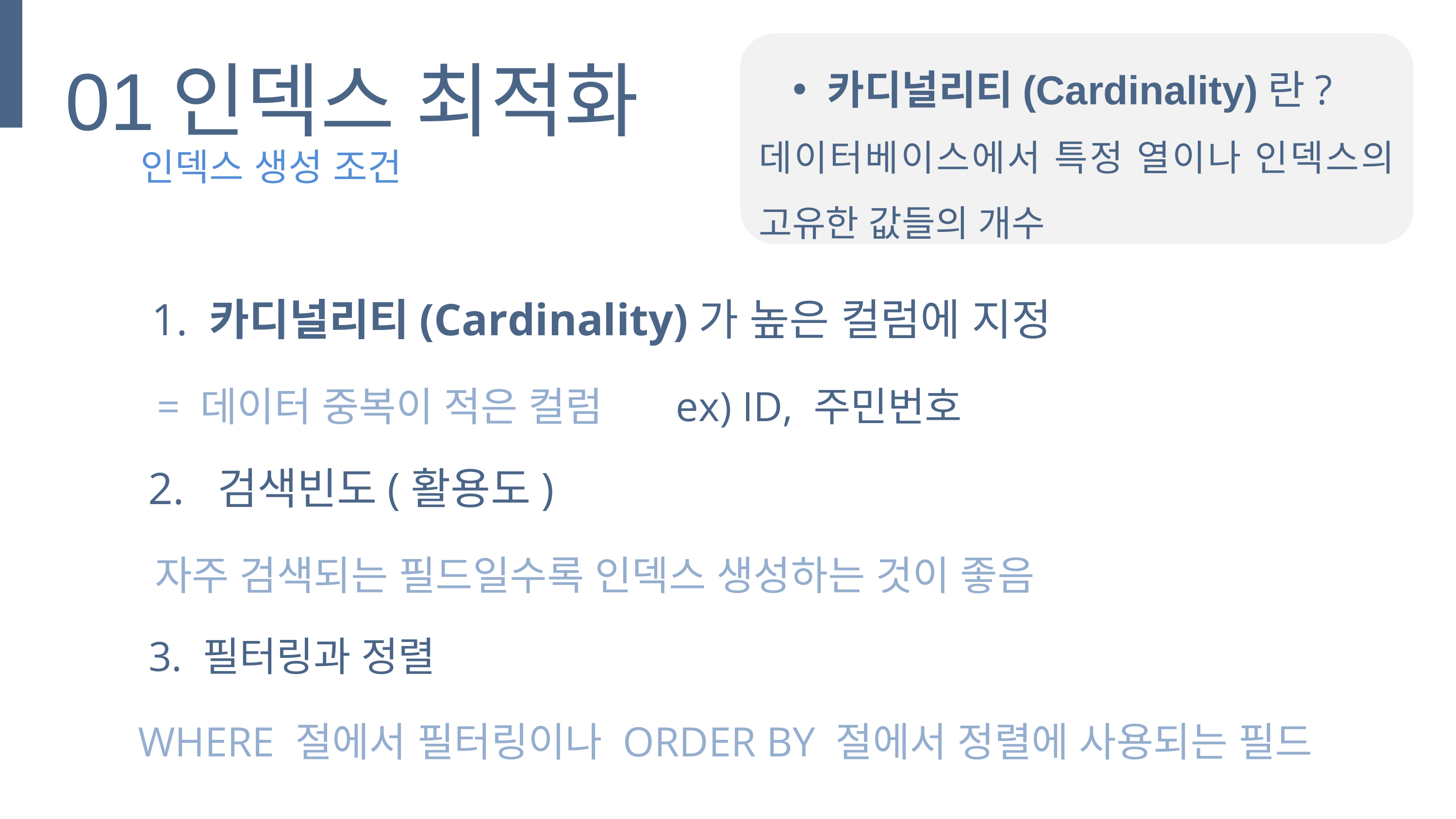

카디널리티(Cardinality)란?
데이터베이스에서 특정 열이나 인덱스의 고유한 값들의 개수
01
인덱스 최적화

인덱스 생성 조건
1. 카디널리티(Cardinality)가 높은 컬럼에 지정
    = 데이터 중복이 적은 컬럼      ex) ID, 주민번호
    2.  검색빈도(활용도)
    자주 검색되는 필드일수록 인덱스 생성하는 것이 좋음
  3. 필터링과 정렬
 WHERE 절에서 필터링이나 ORDER BY 절에서 정렬에 사용되는 필드